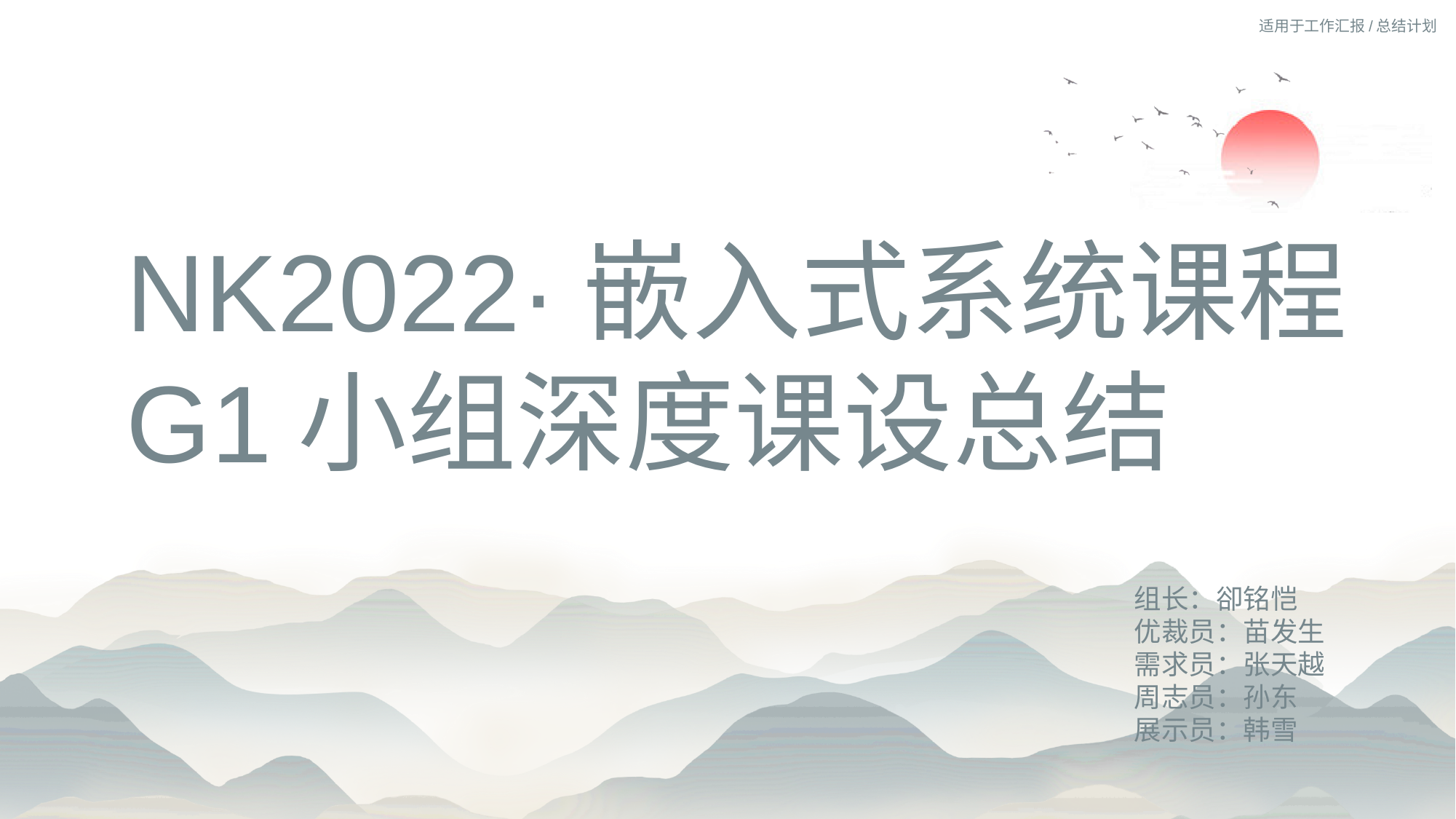

适用于工作汇报/总结计划
NK2022·嵌入式系统课程G1小组深度课设总结

组长：卻铭恺
优裁员：苗发生
需求员：张天越
周志员：孙东
展示员：韩雪